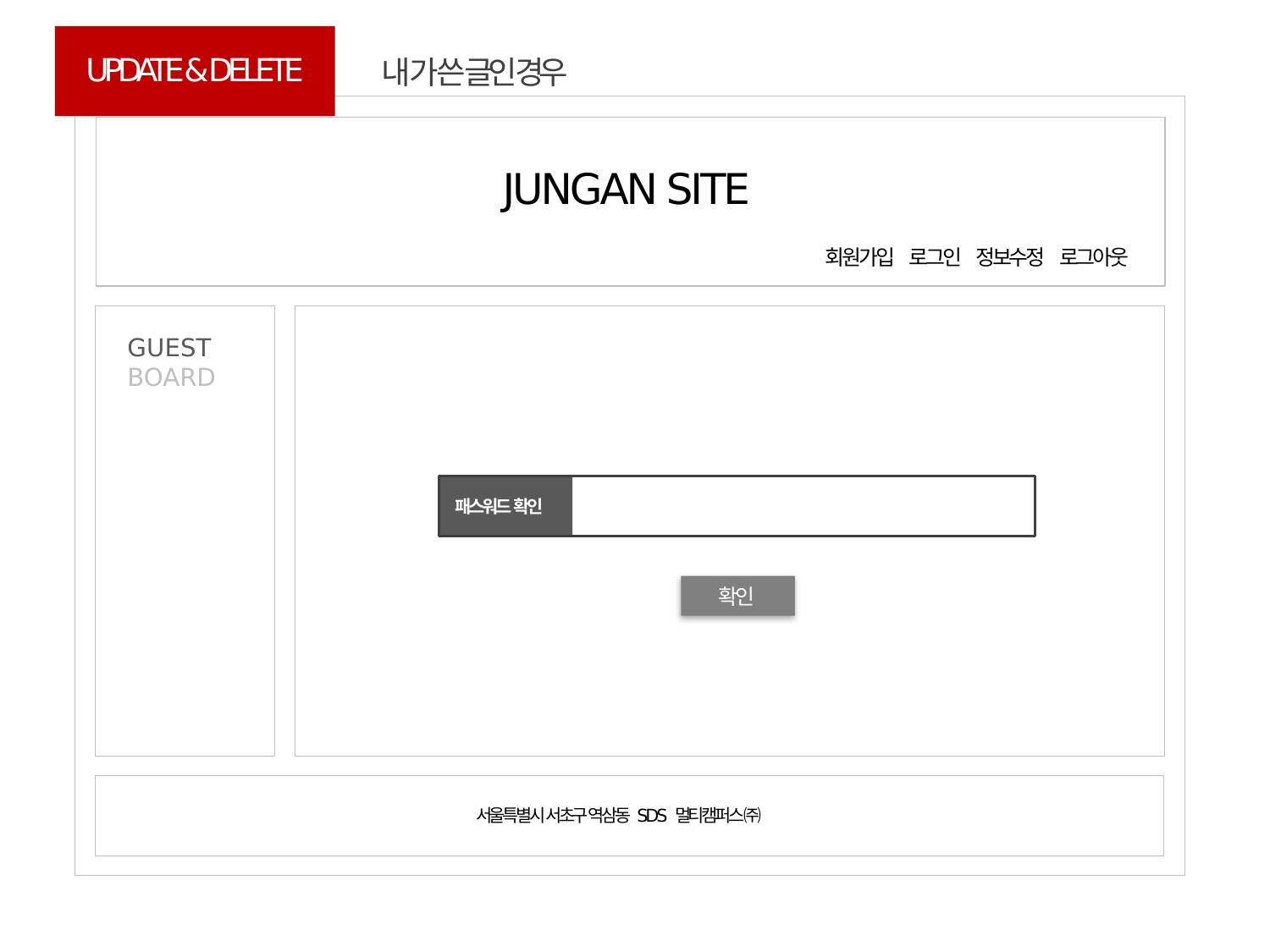

UPDATE & DELETE
내 가 쓴 글인 경우

JUNGAN SITE
회원가입     로그인     정보수정     로그아웃

GUEST
BOARD

패스워드 확인

확인

서울특별시 서초구 역삼동 SDS 멀티캠퍼스 ㈜